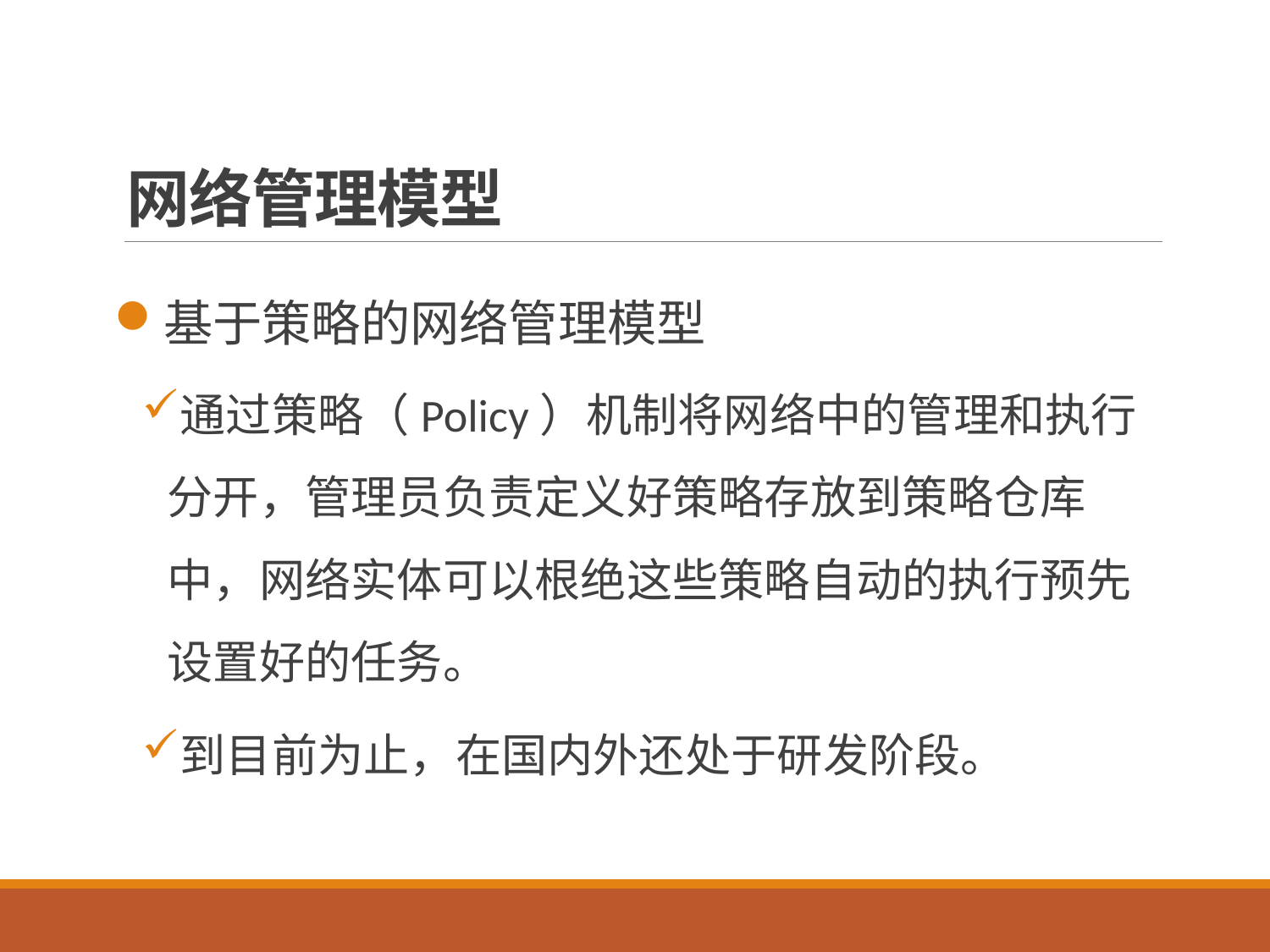

# 网络管理模型
基于策略的网络管理模型
通过策略（Policy）机制将网络中的管理和执行分开，管理员负责定义好策略存放到策略仓库中，网络实体可以根绝这些策略自动的执行预先设置好的任务。
到目前为止，在国内外还处于研发阶段。